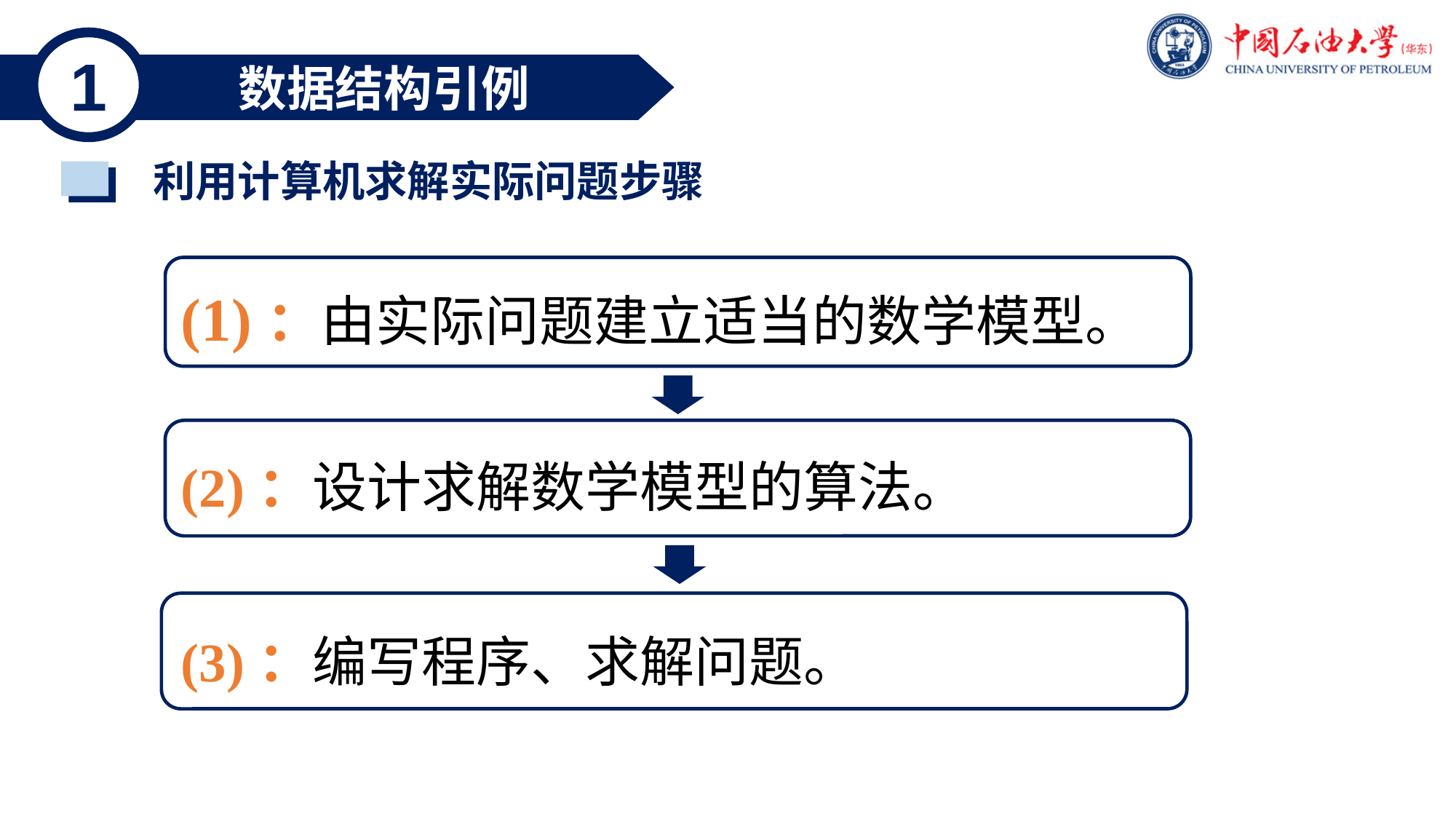

1
数据结构引例
利用计算机求解实际问题步骤

(1)：由实际问题建立适当的数学模型。

(2)：设计求解数学模型的算法。

(3)：编写程序、求解问题。